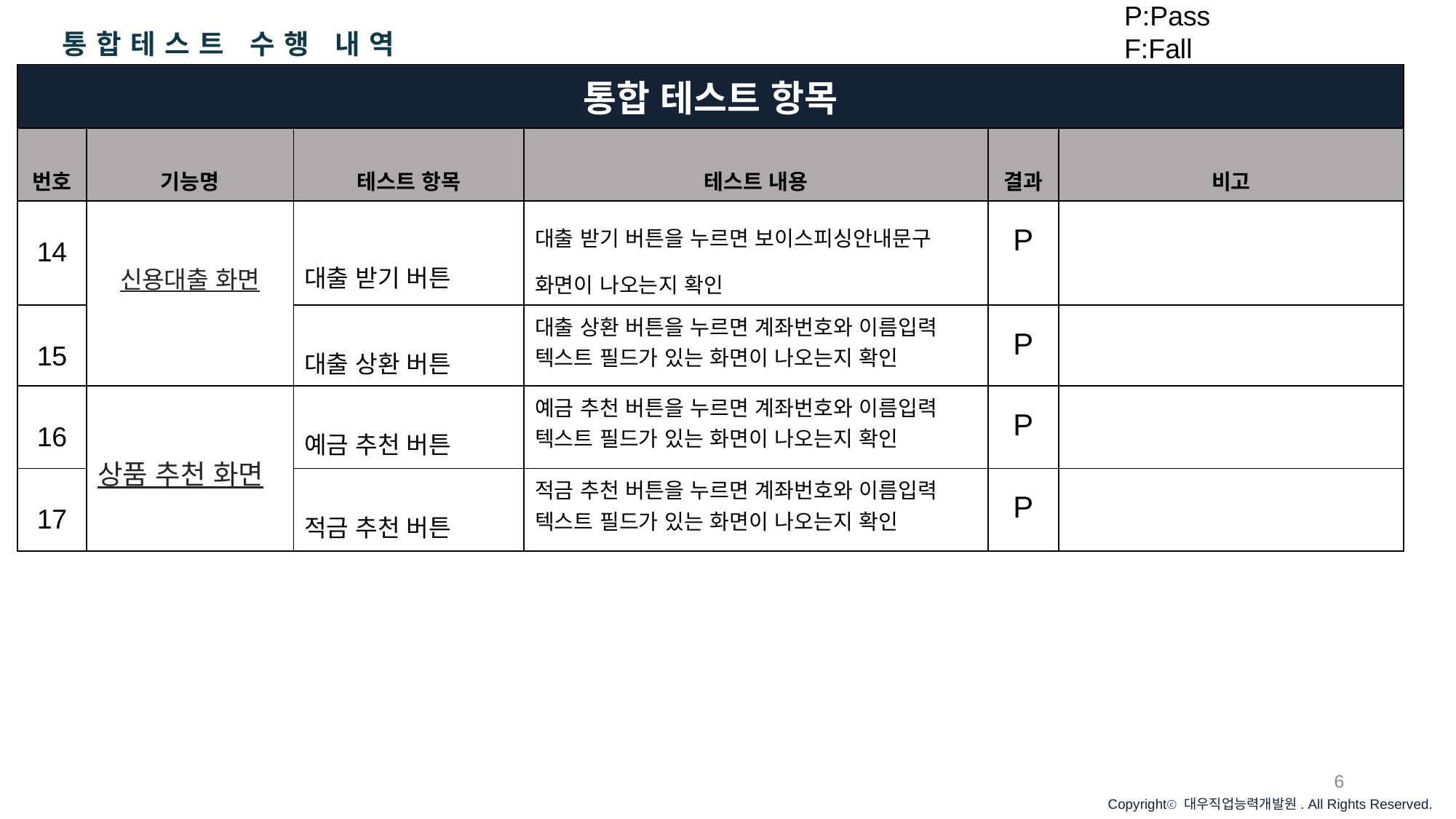

P:Pass
F:Fall
통합테스트 수행 내역
| 통합 테스트 항목 |  |  |  |  |  |
| --- | --- | --- | --- | --- | --- |
| 번호 | 기능명 | 테스트 항목 | 테스트 내용 | 결과 | 비고 |
| 14 | 신용대출 화면 | 대출 받기 버튼 | 대출 받기 버튼을 누르면 보이스피싱안내문구 화면이 나오는지 확인 | P |  |
| 15 |  | 대출 상환 버튼 | 대출 상환 버튼을 누르면 계좌번호와 이름입력 텍스트 필드가 있는 화면이 나오는지 확인 | P |  |
| 16 | 상품 추천 화면 | 예금 추천 버튼 | 예금 추천 버튼을 누르면 계좌번호와 이름입력 텍스트 필드가 있는 화면이 나오는지 확인 | P |  |
| 17 |  | 적금 추천 버튼 | 적금 추천 버튼을 누르면 계좌번호와 이름입력 텍스트 필드가 있는 화면이 나오는지 확인 | P |  |
6